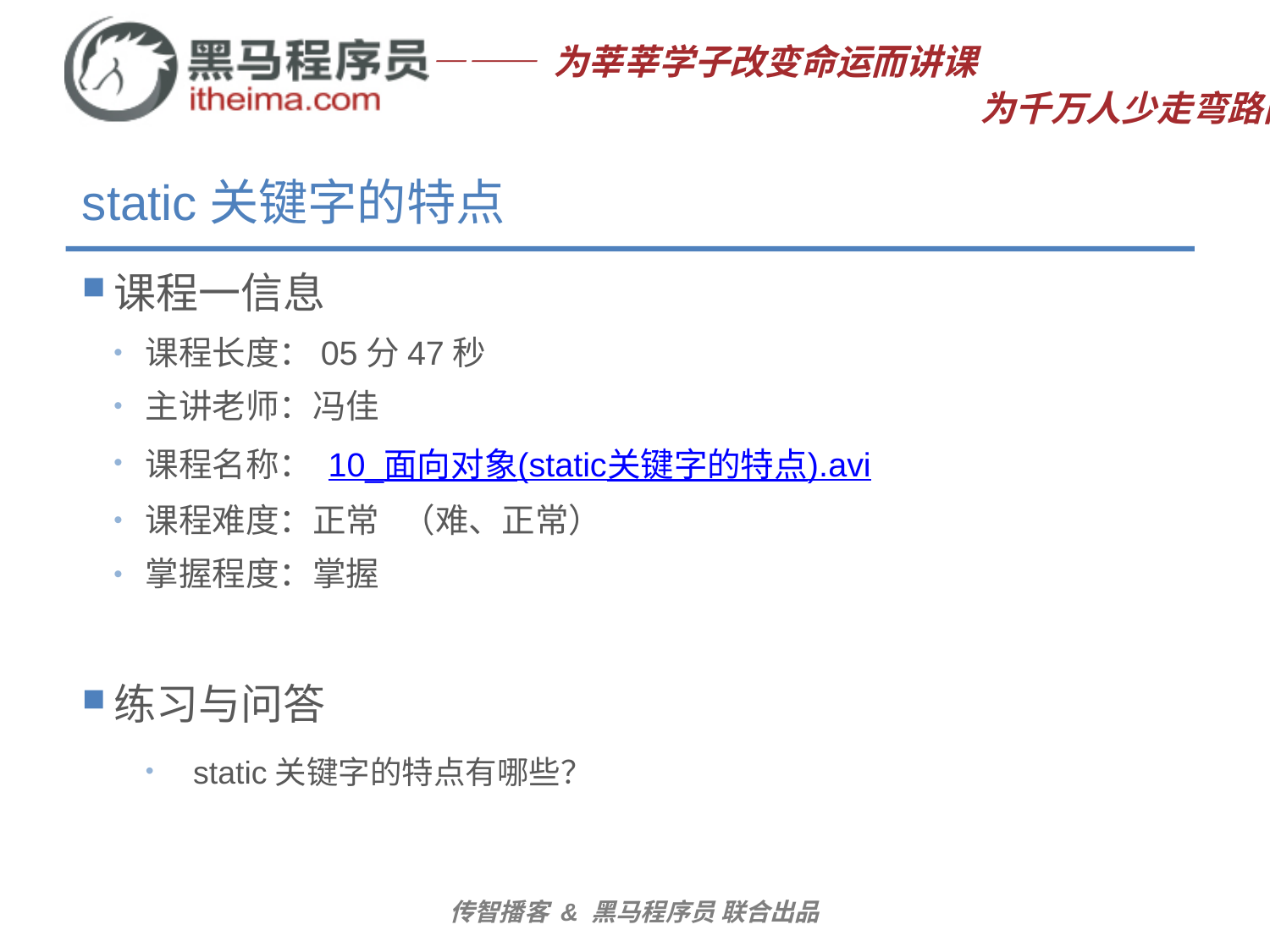

# static关键字的特点
课程一信息
课程长度：05分47秒
主讲老师：冯佳
课程名称： 10_面向对象(static关键字的特点).avi
课程难度：正常   （难、正常）
掌握程度：掌握

练习与问答
static关键字的特点有哪些？